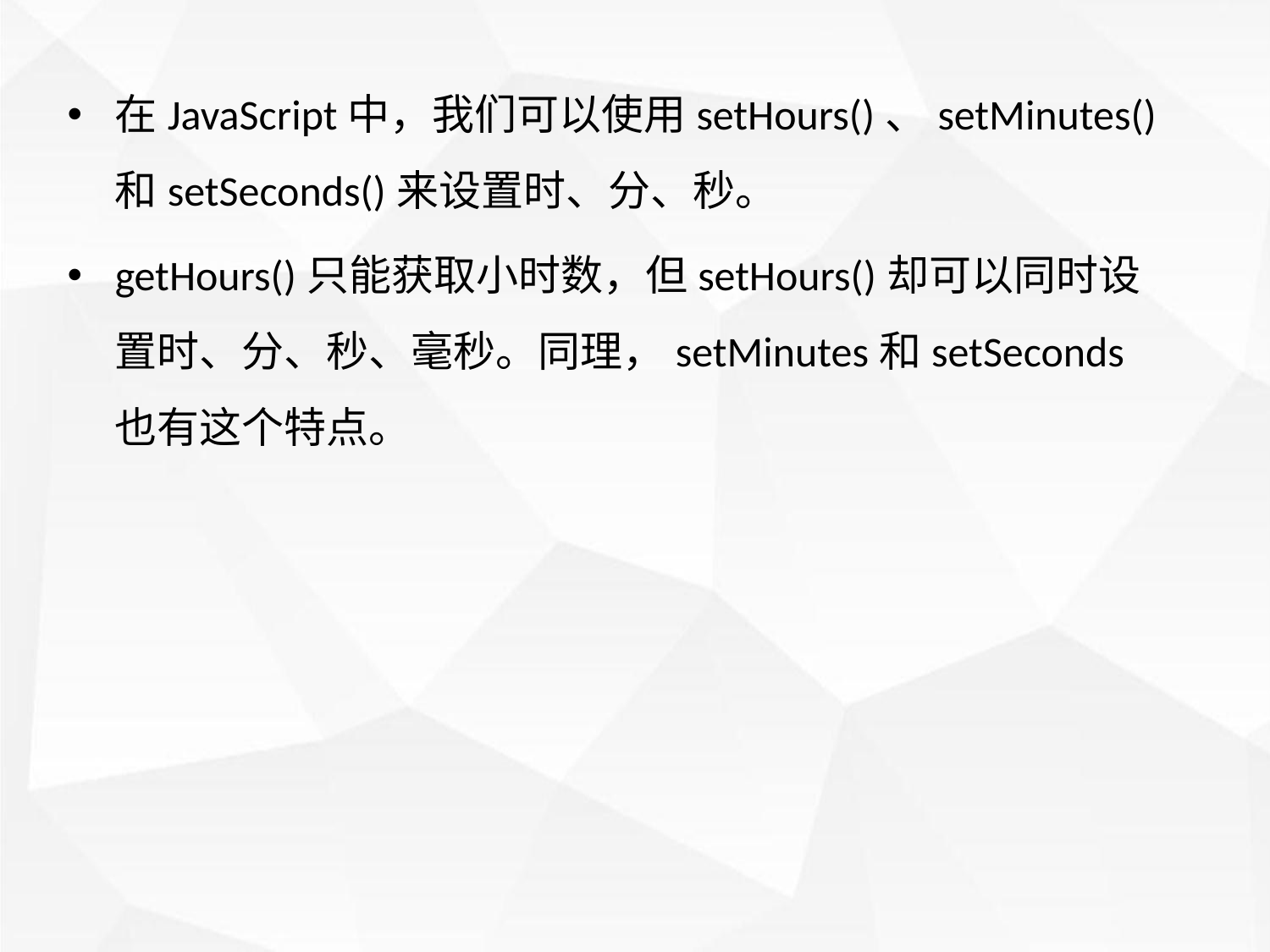

在JavaScript中，我们可以使用setHours()、setMinutes()和setSeconds()来设置时、分、秒。
getHours()只能获取小时数，但setHours()却可以同时设置时、分、秒、毫秒。同理，setMinutes和setSeconds也有这个特点。